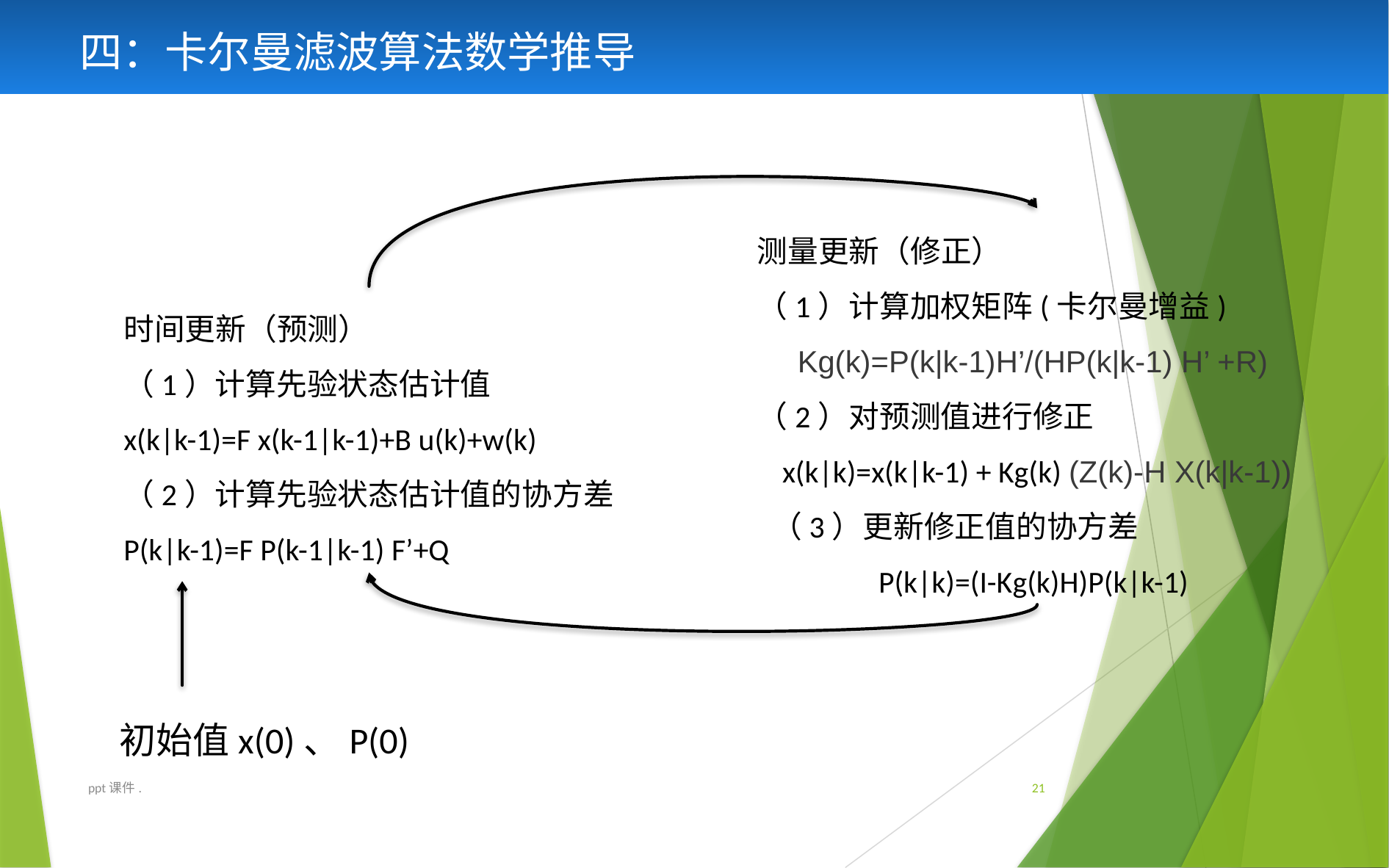

四：卡尔曼滤波算法数学推导
测量更新（修正）
（1）计算加权矩阵(卡尔曼增益)
Kg(k)=P(k|k-1)H’/(HP(k|k-1) H’ +R)
（2）对预测值进行修正
x(k|k)=x(k|k-1) + Kg(k) (Z(k)-H X(k|k-1))
 （3）更新修正值的协方差
P(k|k)=(I-Kg(k)H)P(k|k-1)
时间更新（预测）
（1）计算先验状态估计值
x(k|k-1)=F x(k-1|k-1)+B u(k)+w(k)
（2）计算先验状态估计值的协方差
P(k|k-1)=F P(k-1|k-1) F’+Q
初始值x(0)、P(0)
ppt课件.
21